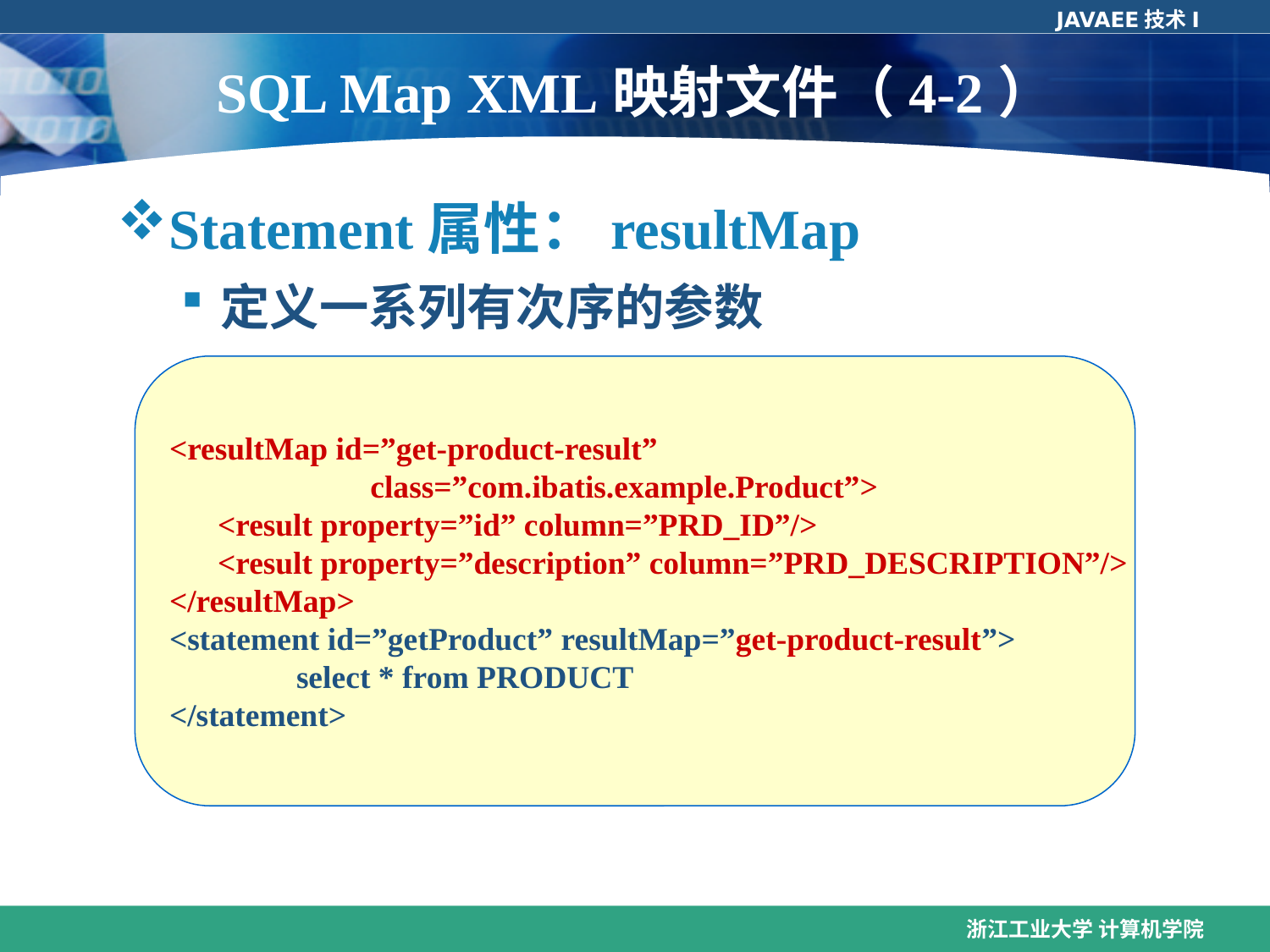

# SQL Map XML映射文件（4-2）
Statement属性：resultMap
定义一系列有次序的参数
<resultMap id=”get-product-result”
                         class=”com.ibatis.example.Product”>
      <result property=”id” column=”PRD_ID”/>
      <result property=”description” column=”PRD_DESCRIPTION”/>
</resultMap>
<statement id=”getProduct” resultMap=”get-product-result”>
	select * from PRODUCT
</statement>